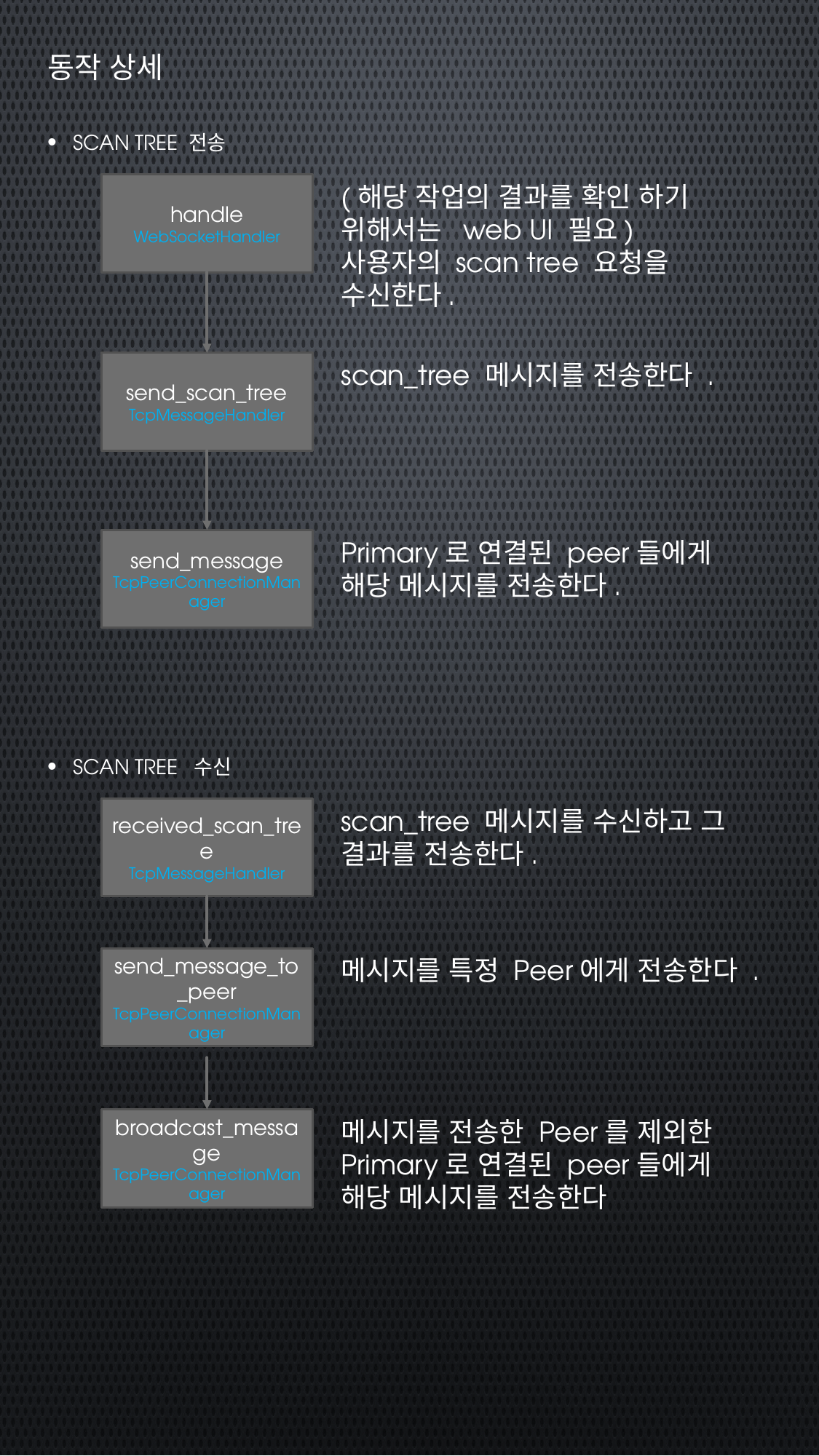

# 동작 상세
Scan tree 전송
handle
WebSocketHandler
(해당 작업의 결과를 확인 하기 위해서는  web UI 필요)
사용자의 scan tree 요청을 수신한다.
send_scan_tree
TcpMessageHandler
scan_tree 메시지를 전송한다 .
send_message
TcpPeerConnectionManager
Primary로 연결된 peer들에게 해당 메시지를 전송한다.
Scan tree  수신
received_scan_tree
TcpMessageHandler
scan_tree 메시지를 수신하고 그 결과를 전송한다.
send_message_to_peer
TcpPeerConnectionManager
메시지를 특정 Peer에게 전송한다 .
broadcast_message
TcpPeerConnectionManager
메시지를 전송한 Peer를 제외한 Primary로 연결된 peer들에게 해당 메시지를 전송한다